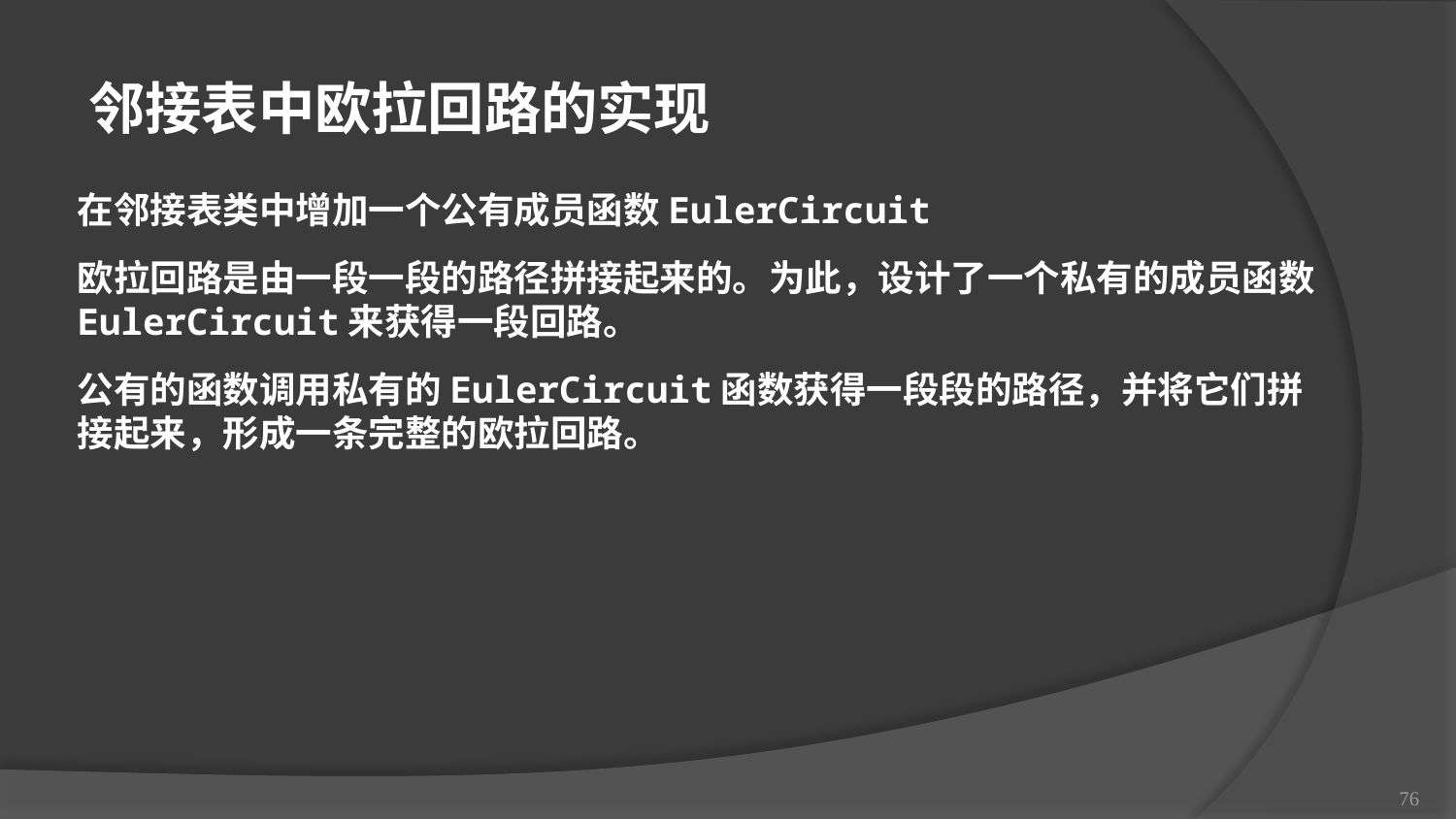

邻接表中欧拉回路的实现
在邻接表类中增加一个公有成员函数EulerCircuit
欧拉回路是由一段一段的路径拼接起来的。为此，设计了一个私有的成员函数EulerCircuit来获得一段回路。
公有的函数调用私有的EulerCircuit函数获得一段段的路径，并将它们拼接起来，形成一条完整的欧拉回路。
76